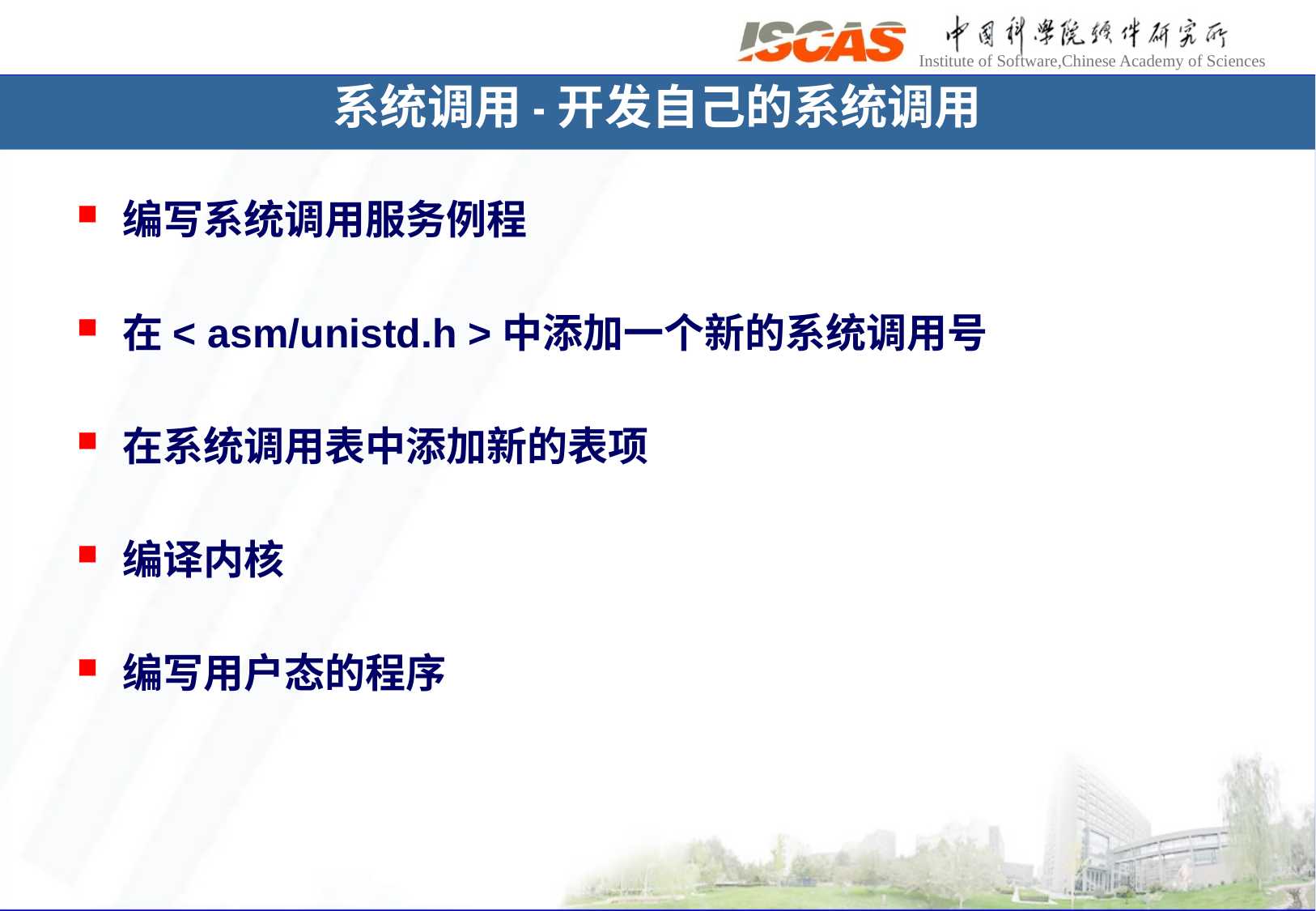

系统调用-开发自己的系统调用
编写系统调用服务例程

在< asm/unistd.h >中添加一个新的系统调用号

在系统调用表中添加新的表项

编译内核

编写用户态的程序